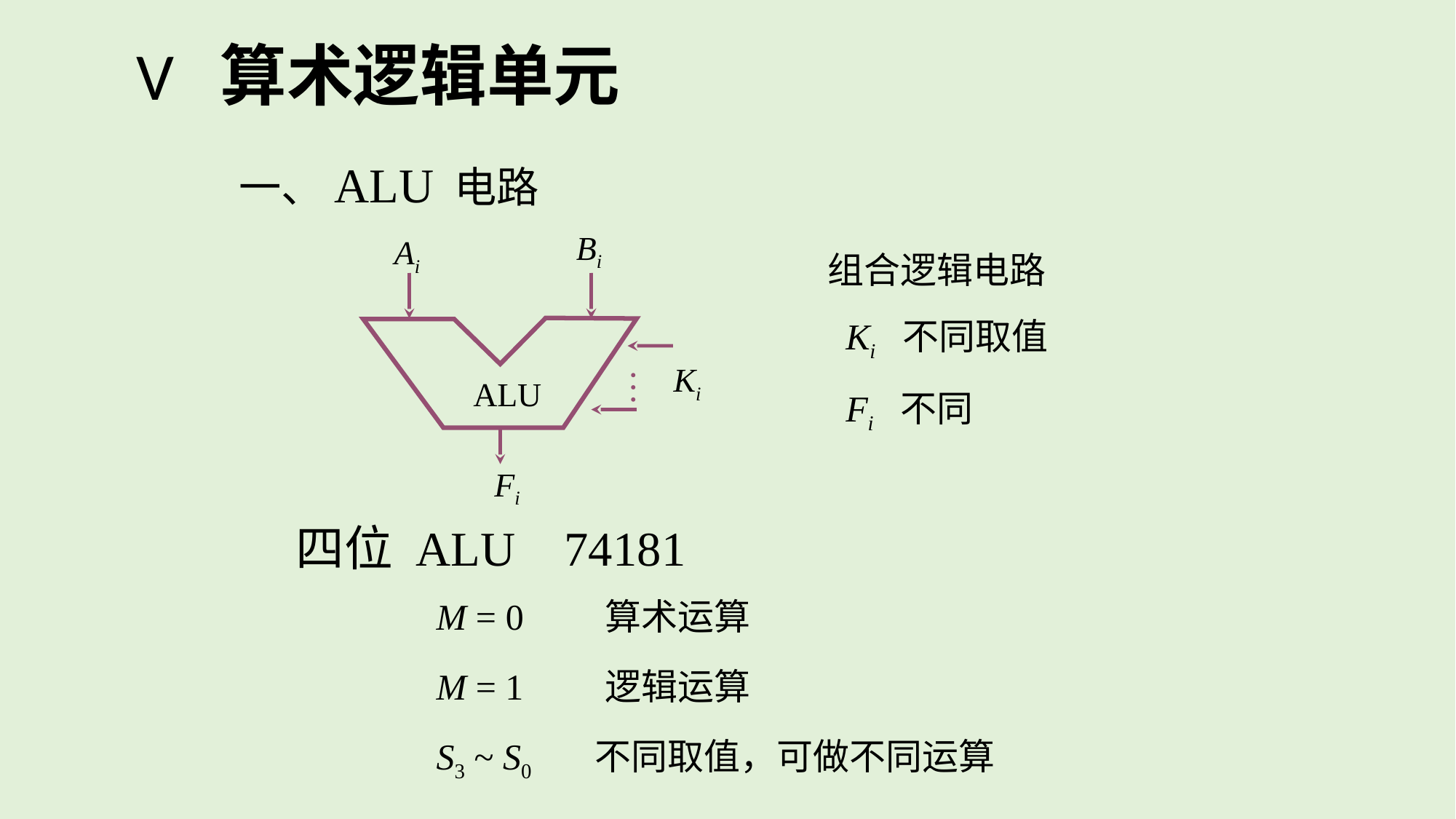

# V  算术逻辑单元
一、ALU 电路
Bi
Ai

Ki
…
ALU

Fi
组合逻辑电路
  Ki  不同取值
  Fi  不同
四位 ALU    74181
M = 0        算术运算
M = 1        逻辑运算
S3 ~ S0      不同取值，可做不同运算